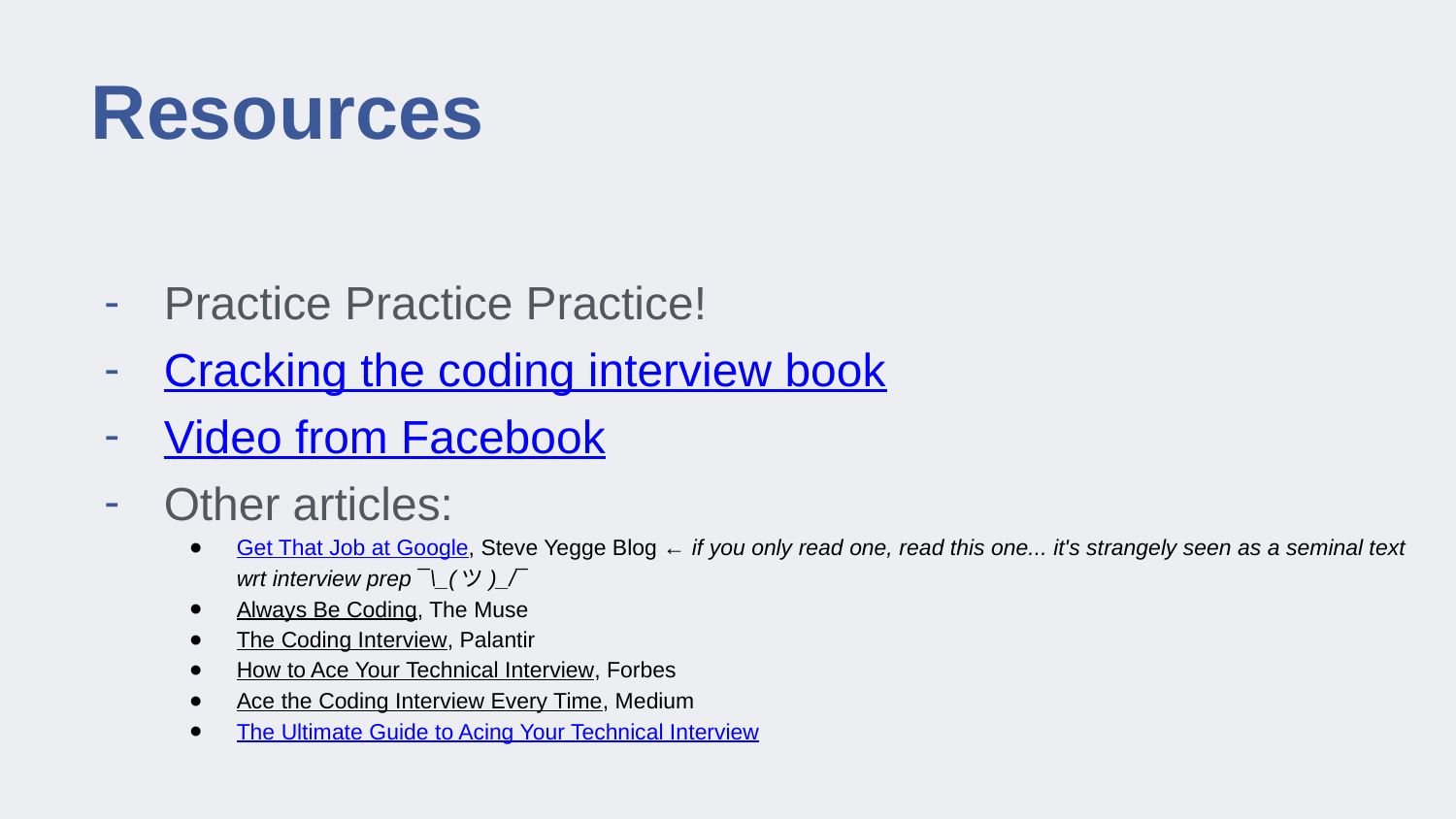

# Resources
Practice Practice Practice!
Cracking the coding interview book
Video from Facebook
Other articles:
Get That Job at Google, Steve Yegge Blog ← if you only read one, read this one... it's strangely seen as a seminal text wrt interview prep ¯\_(ツ)_/¯
Always Be Coding, The Muse
The Coding Interview, Palantir
How to Ace Your Technical Interview, Forbes
Ace the Coding Interview Every Time, Medium
The Ultimate Guide to Acing Your Technical Interview